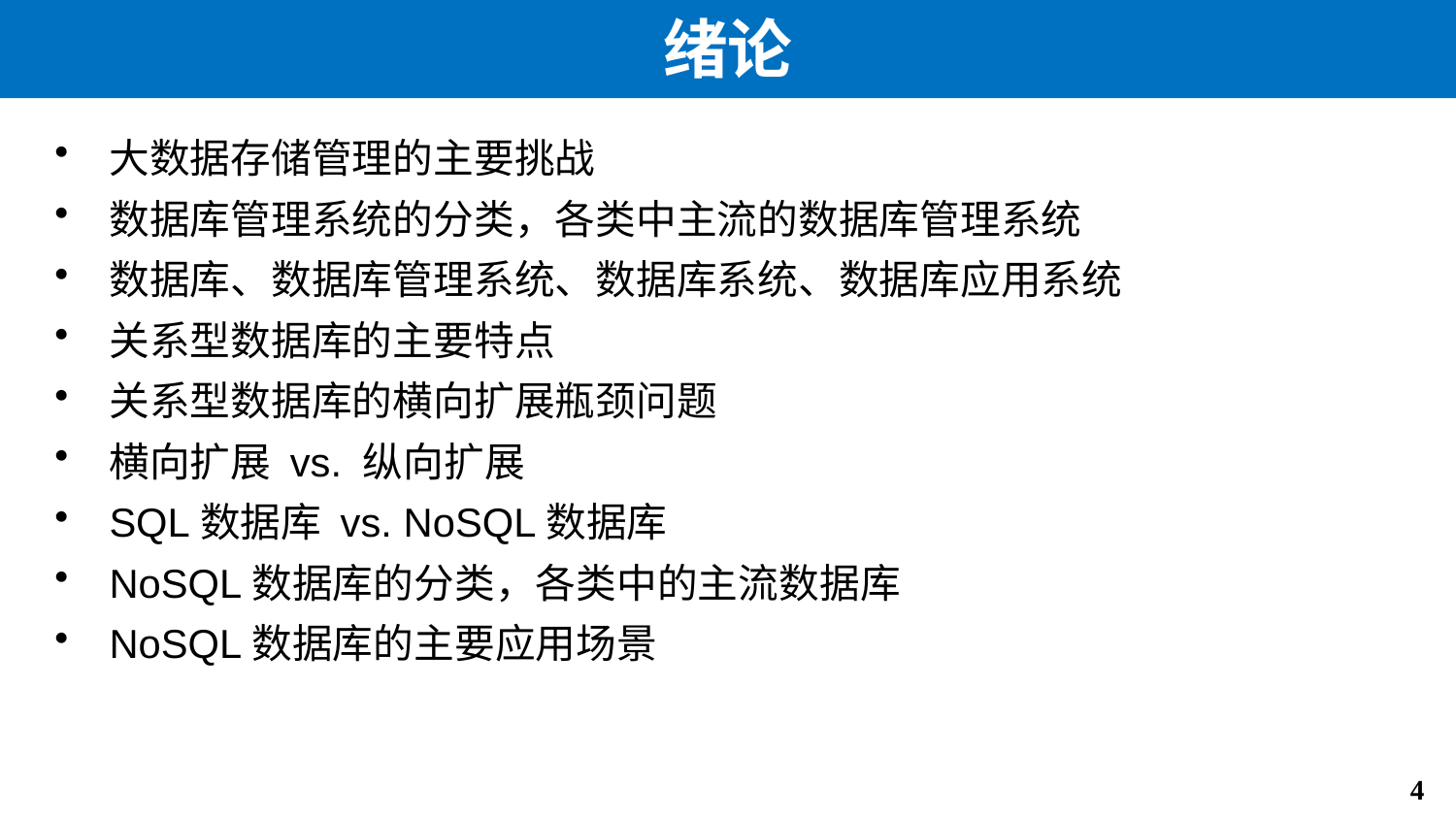

# 绪论
大数据存储管理的主要挑战
数据库管理系统的分类，各类中主流的数据库管理系统
数据库、数据库管理系统、数据库系统、数据库应用系统
关系型数据库的主要特点
关系型数据库的横向扩展瓶颈问题
横向扩展 vs. 纵向扩展
SQL数据库 vs. NoSQL数据库
NoSQL数据库的分类，各类中的主流数据库
NoSQL数据库的主要应用场景